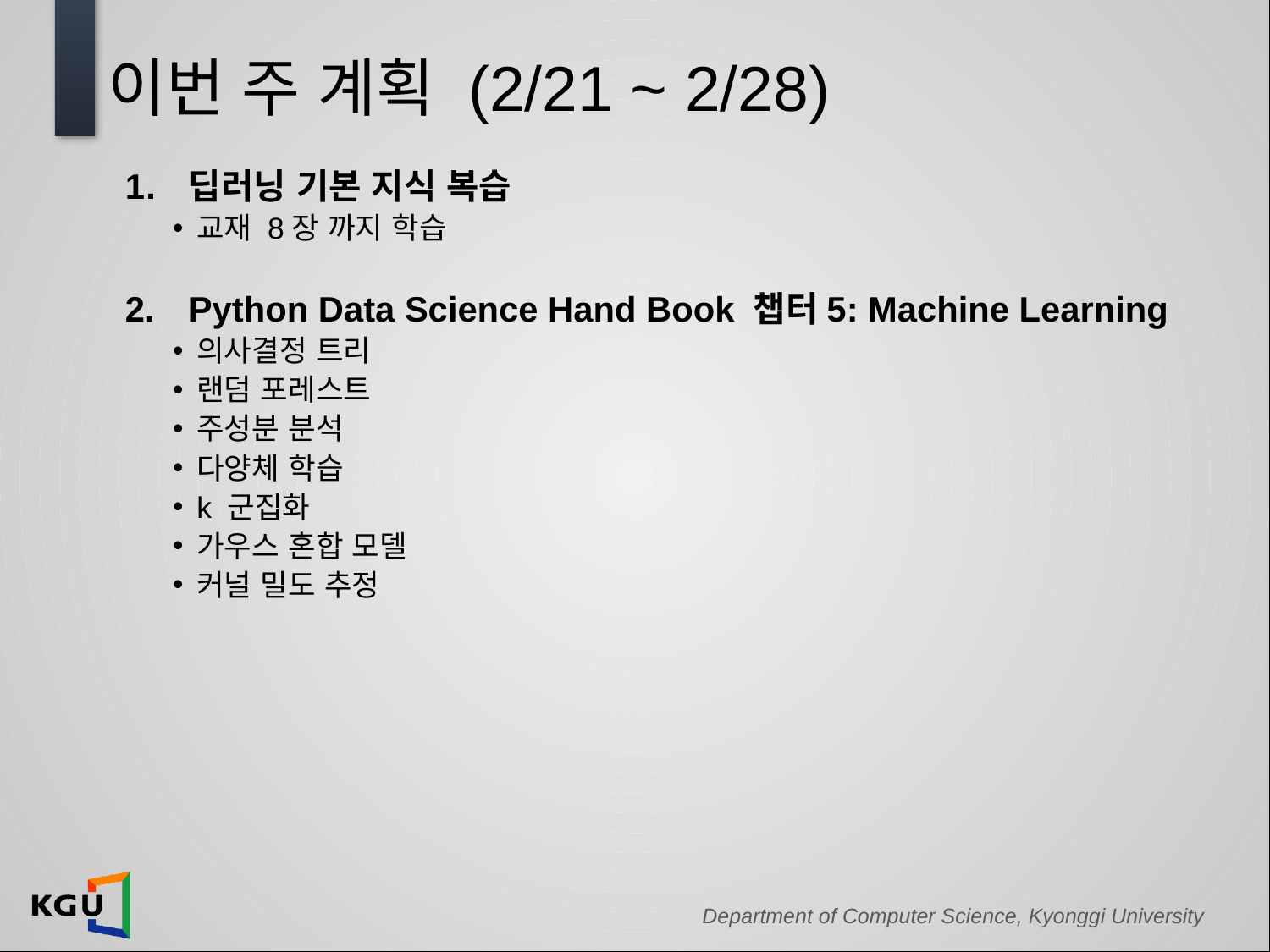

# 이번 주 계획 (2/21 ~ 2/28)
딥러닝 기본 지식 복습
교재 8장 까지 학습

Python Data Science Hand Book 챕터5: Machine Learning
의사결정 트리
랜덤 포레스트
주성분 분석
다양체 학습
k 군집화
가우스 혼합 모델
커널 밀도 추정